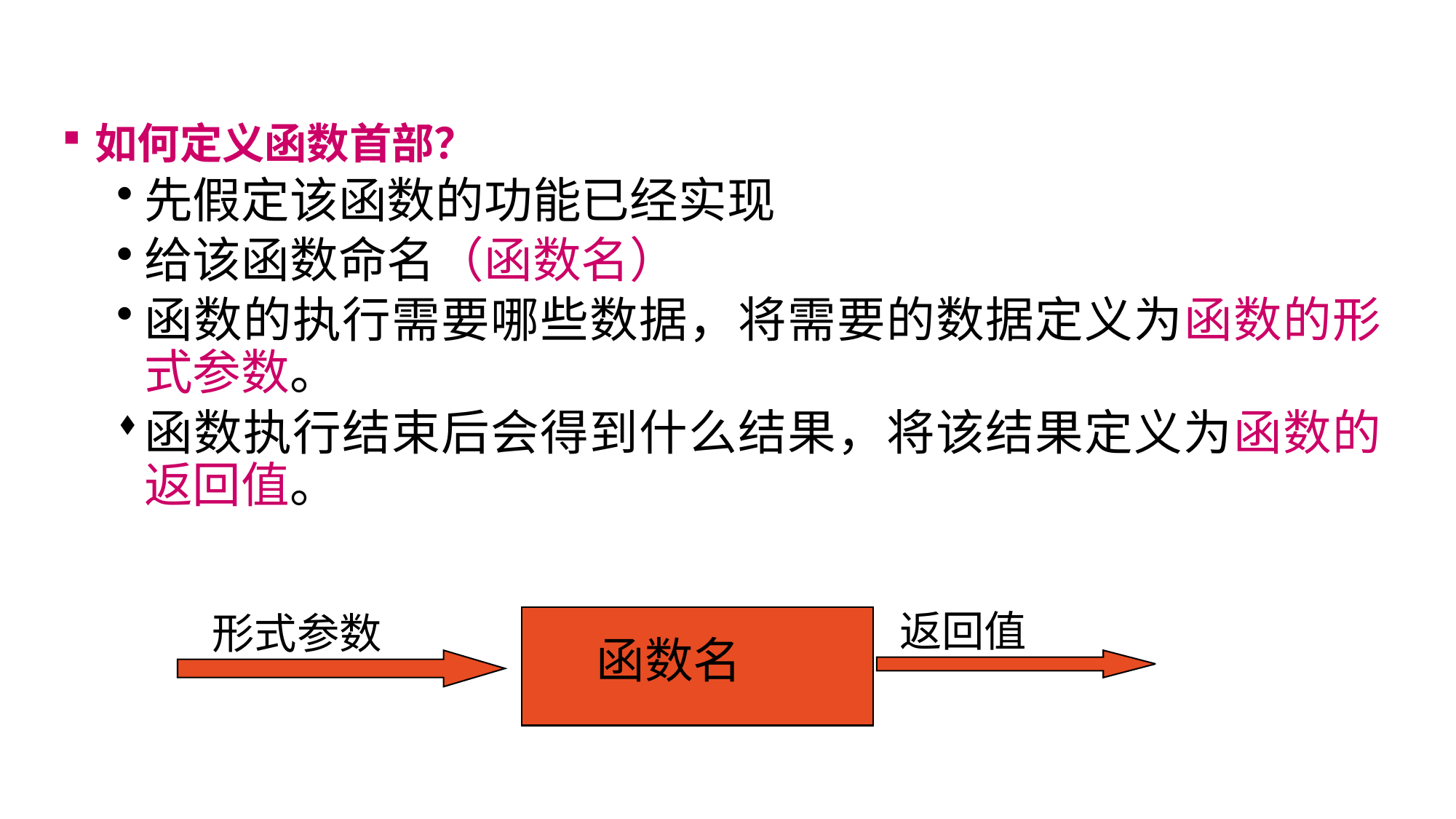

如何定义函数首部？
先假定该函数的功能已经实现
给该函数命名（函数名）
函数的执行需要哪些数据，将需要的数据定义为函数的形式参数。
函数执行结束后会得到什么结果，将该结果定义为函数的返回值。

返回值

形式参数

函数名